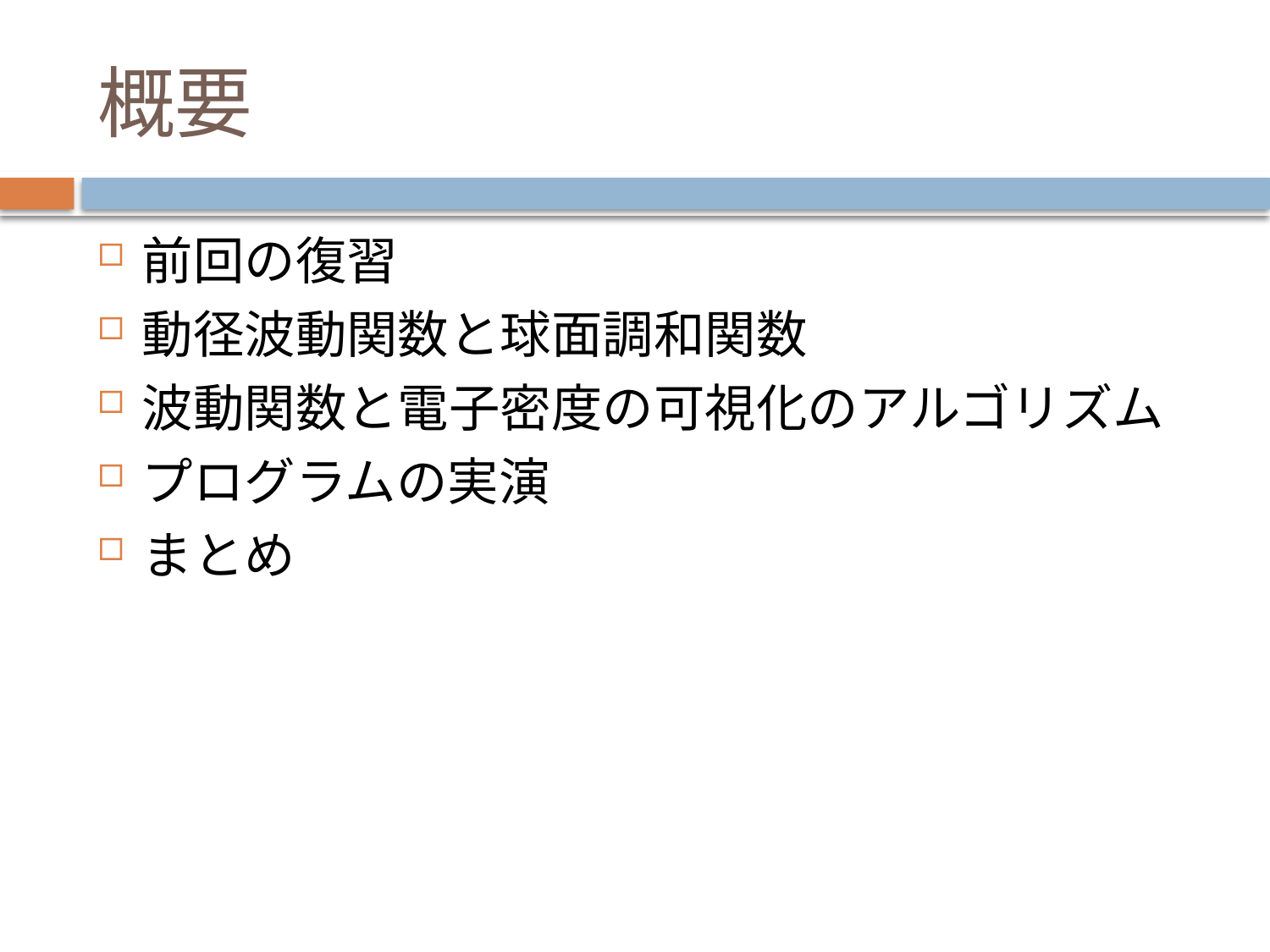

# 概要
前回の復習
動径波動関数と球面調和関数
波動関数と電子密度の可視化のアルゴリズム
プログラムの実演
まとめ